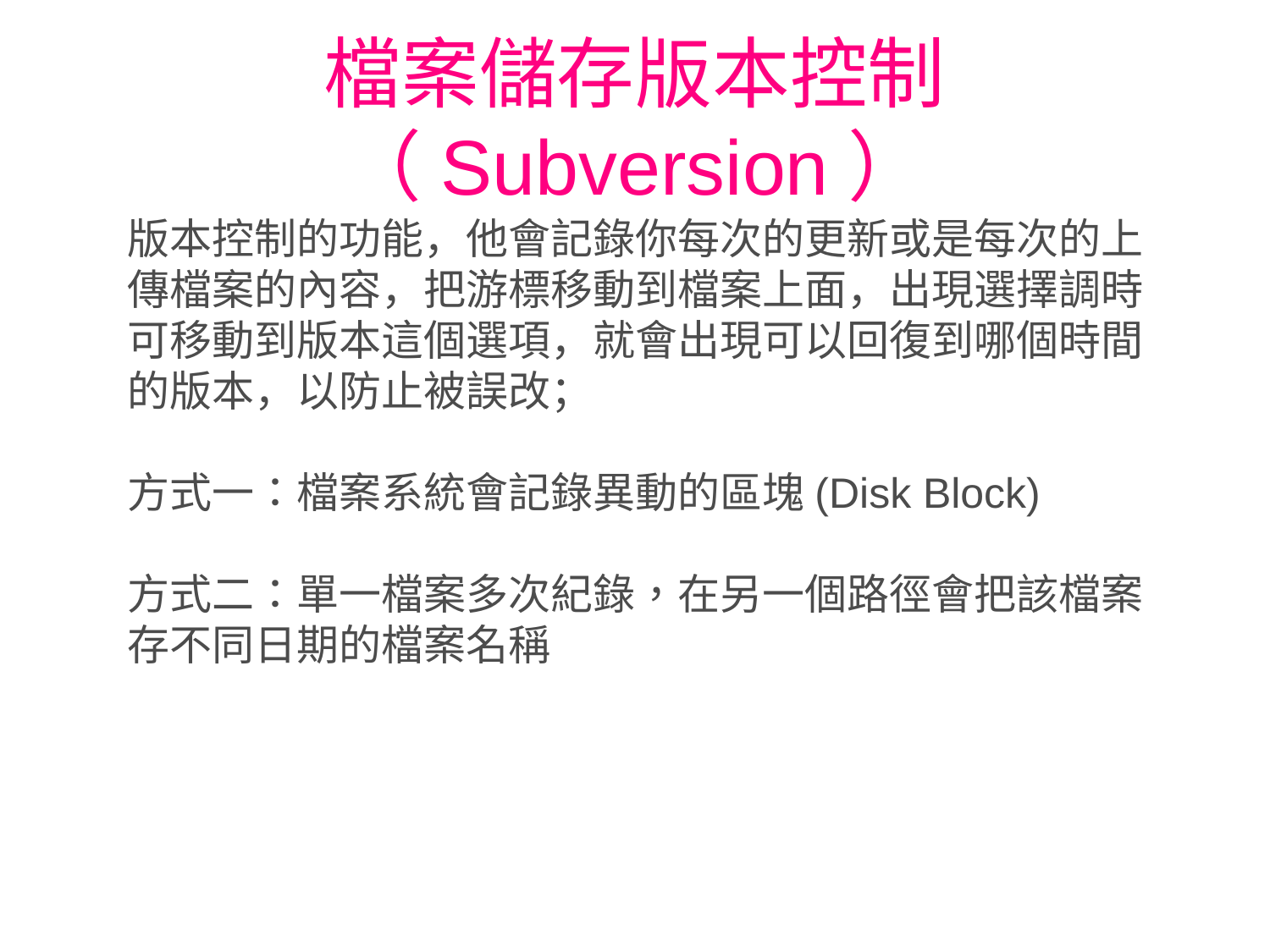

# 檔案儲存版本控制（Subversion）
版本控制的功能，他會記錄你每次的更新或是每次的上傳檔案的內容，把游標移動到檔案上面，出現選擇調時可移動到版本這個選項，就會出現可以回復到哪個時間的版本，以防止被誤改；

方式一：檔案系統會記錄異動的區塊(Disk Block)

方式二：單一檔案多次紀錄，在另一個路徑會把該檔案存不同日期的檔案名稱